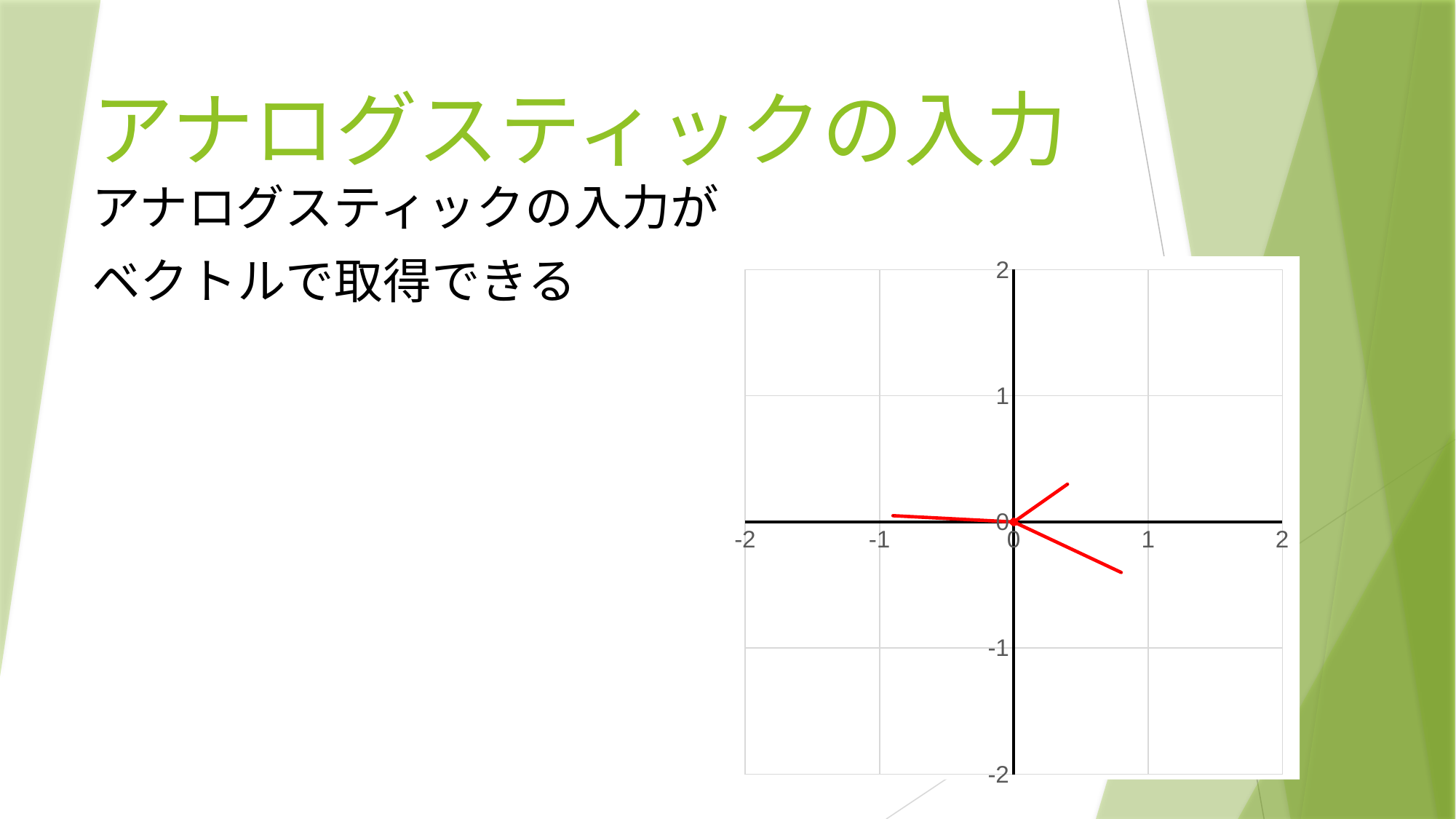

# アナログスティックの入力
アナログスティックの入力が
ベクトルで取得できる

### Chart

| Category | Yの値 |
|---|---|